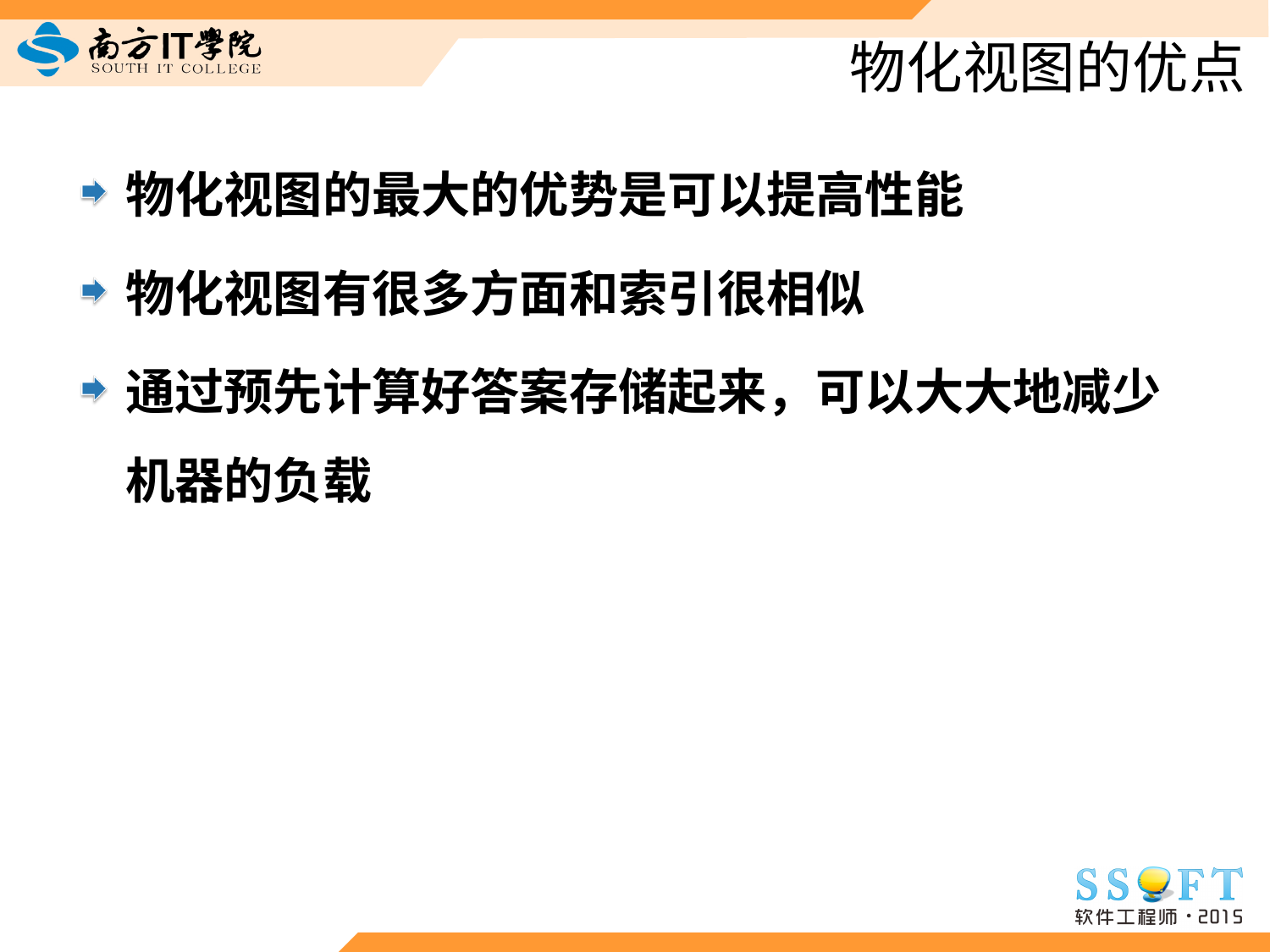

# 物化视图的优点
物化视图的最大的优势是可以提高性能
物化视图有很多方面和索引很相似
通过预先计算好答案存储起来，可以大大地减少机器的负载